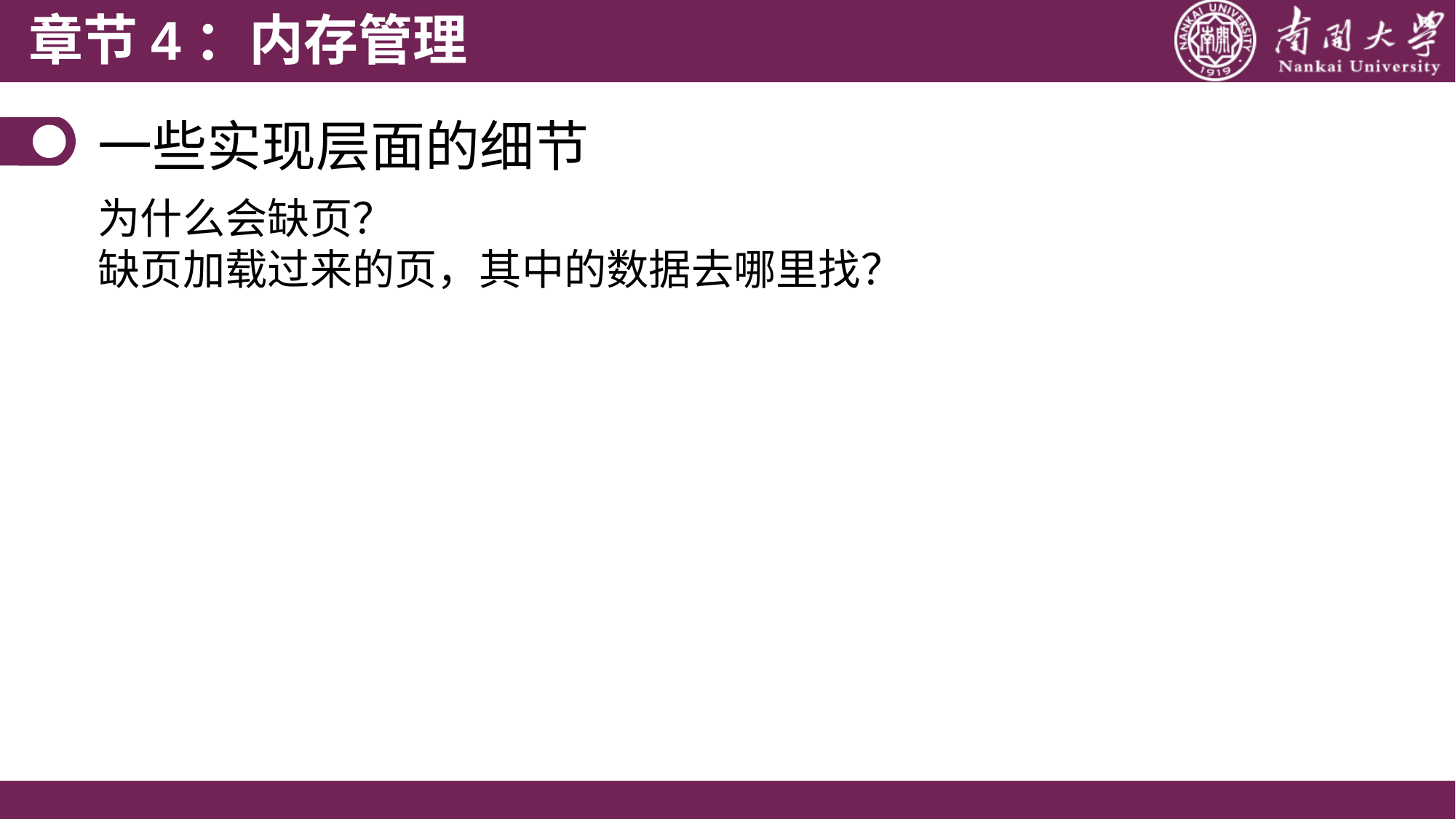

章节4：内存管理
一些实现层面的细节
为什么会缺页？
缺页加载过来的页，其中的数据去哪里找？